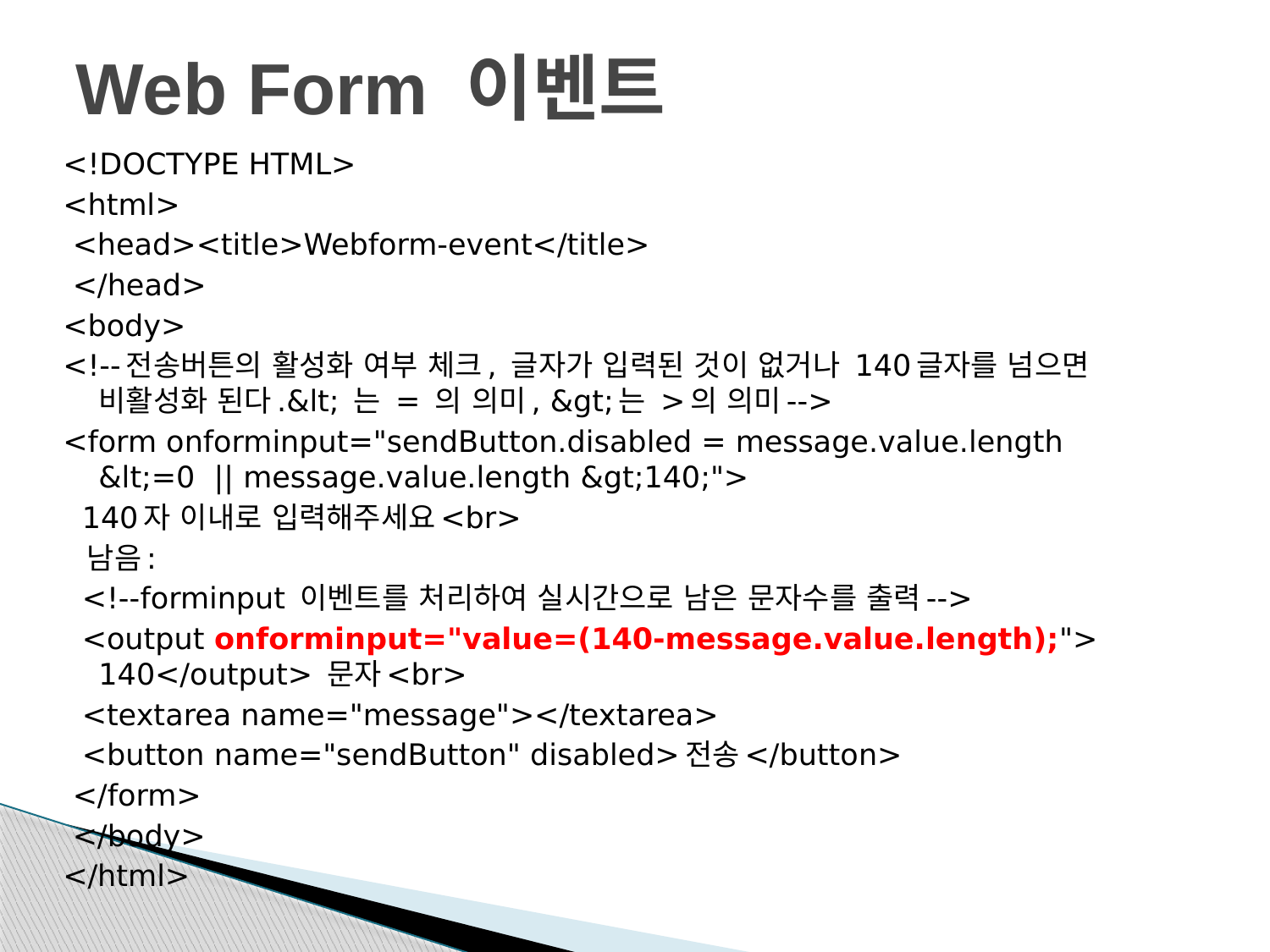

# Web Form 이벤트
<!DOCTYPE HTML>
<html>
 <head><title>Webform-event</title>
 </head>
<body>
<!--전송버튼의 활성화 여부 체크, 글자가 입력된 것이 없거나 140글자를 넘으면 비활성화 된다.&lt; 는 = 의 의미, &gt;는 >의 의미-->
<form onforminput="sendButton.disabled = message.value.length &lt;=0  || message.value.length &gt;140;">
  140자 이내로 입력해주세요<br>
  남음:
  <!--forminput 이벤트를 처리하여 실시간으로 남은 문자수를 출력-->
  <output onforminput="value=(140-message.value.length);"> 140</output> 문자<br>
  <textarea name="message"></textarea>
  <button name="sendButton" disabled>전송</button>
 </form>
 </body>
</html>